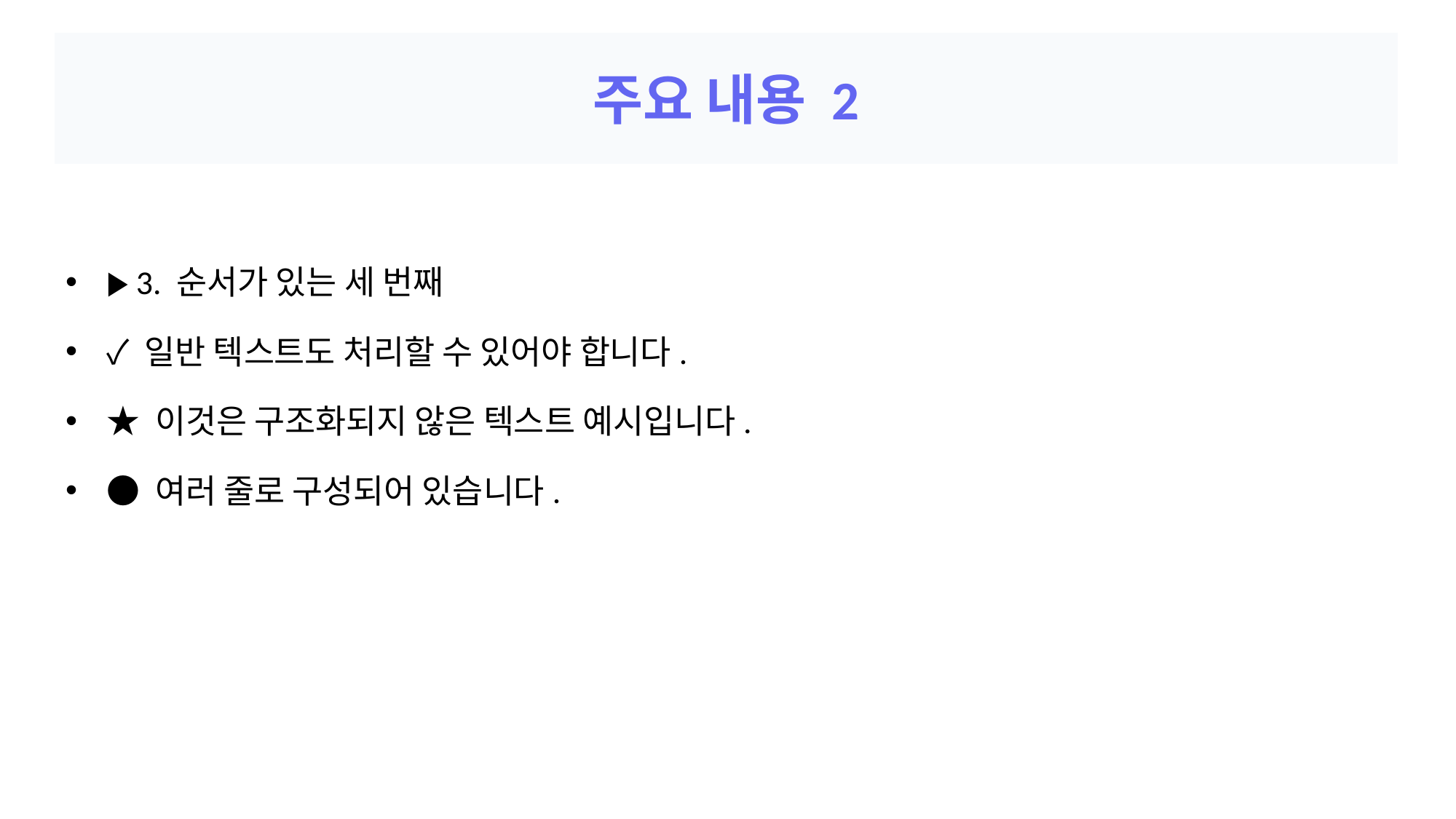

# 주요 내용 2

▶ 3. 순서가 있는 세 번째
✓ 일반 텍스트도 처리할 수 있어야 합니다.
★ 이것은 구조화되지 않은 텍스트 예시입니다.
● 여러 줄로 구성되어 있습니다.